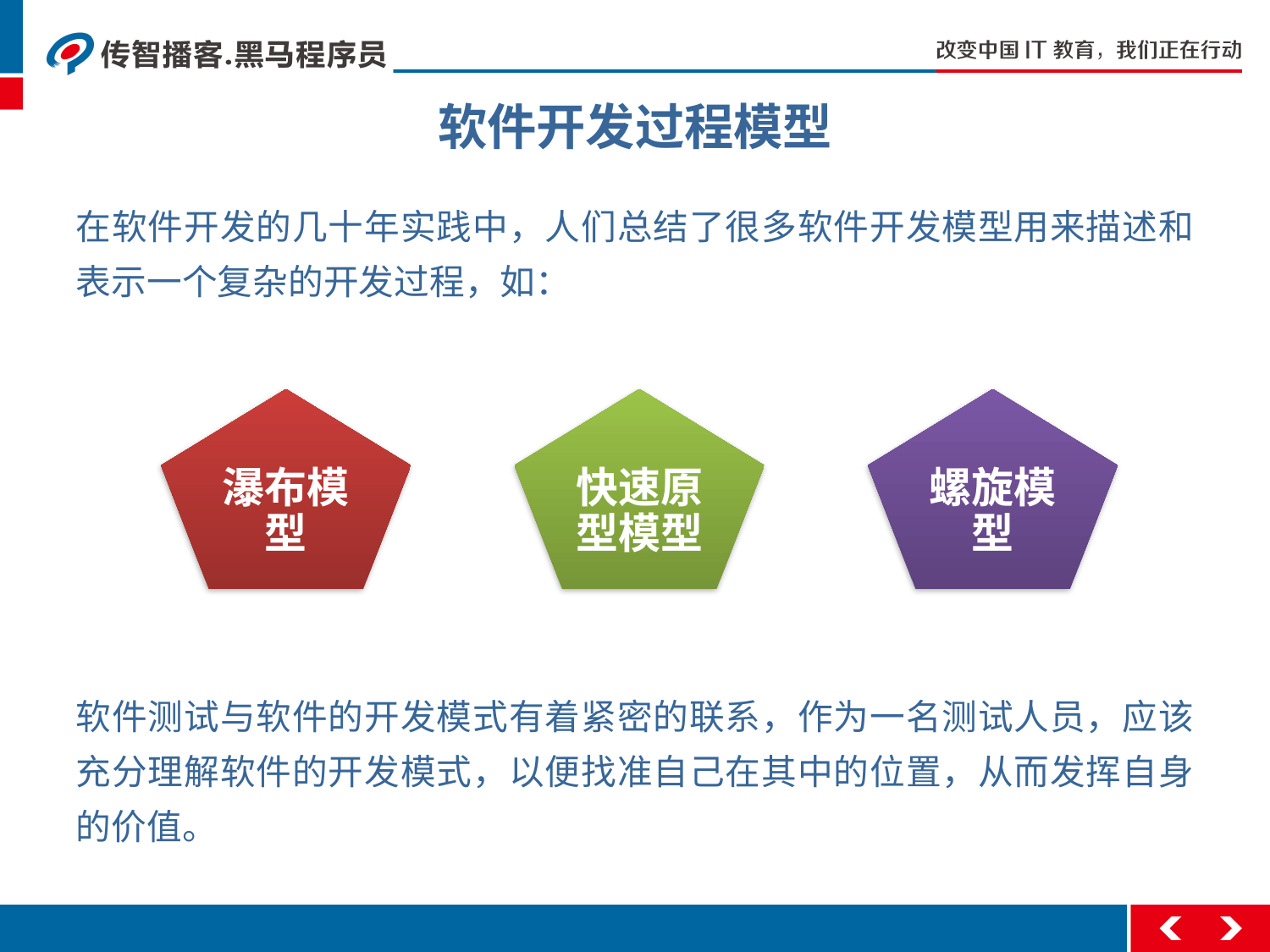

软件开发过程模型
在软件开发的几十年实践中，人们总结了很多软件开发模型用来描述和表示一个复杂的开发过程，如：

软件测试与软件的开发模式有着紧密的联系，作为一名测试人员，应该充分理解软件的开发模式，以便找准自己在其中的位置，从而发挥自身的价值。

瀑布模型
快速原型模型
螺旋模型